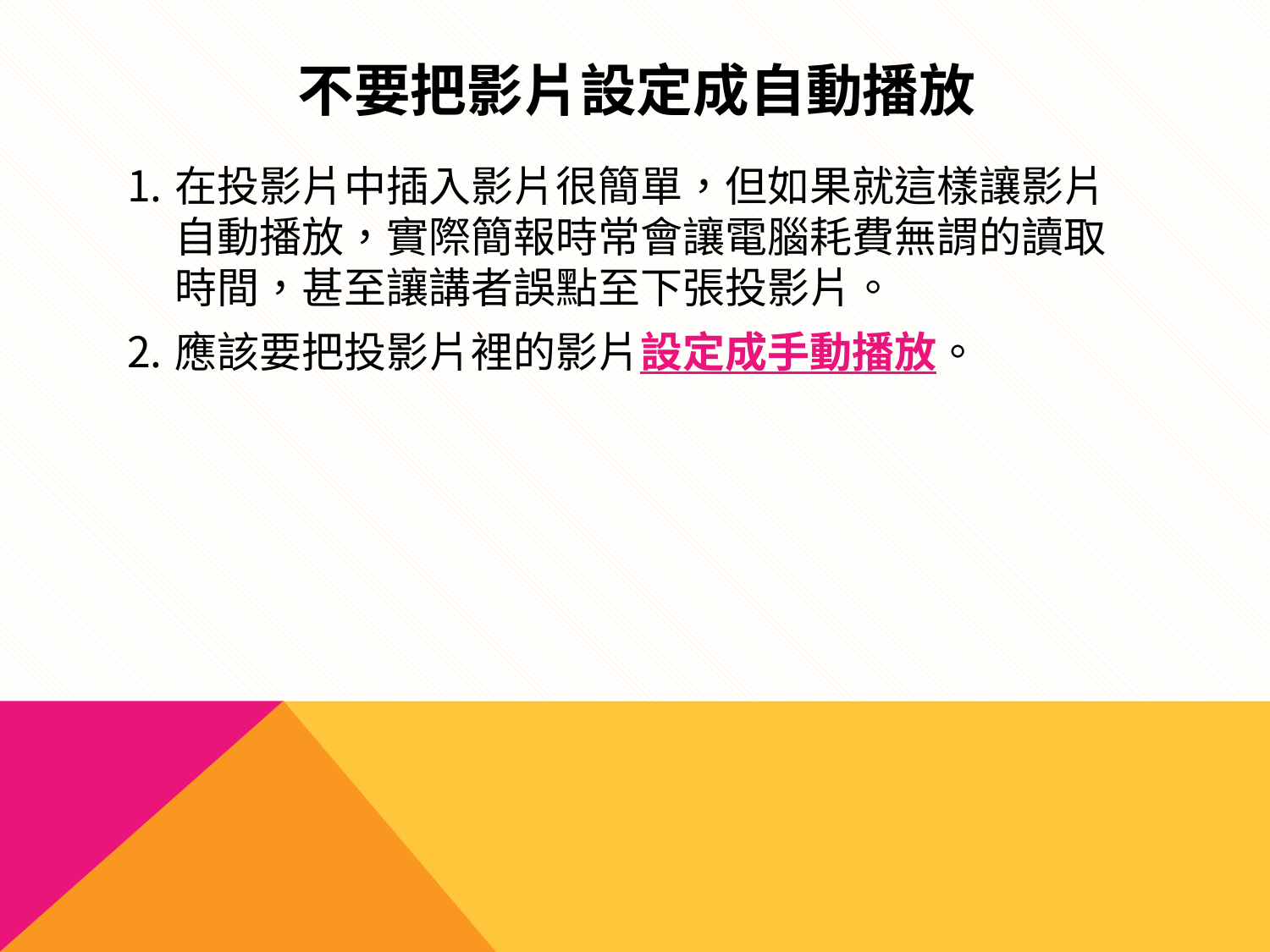

# 不要把影片設定成自動播放
在投影片中插入影片很簡單，但如果就這樣讓影片自動播放，實際簡報時常會讓電腦耗費無謂的讀取時間，甚至讓講者誤點至下張投影片。
應該要把投影片裡的影片設定成手動播放。